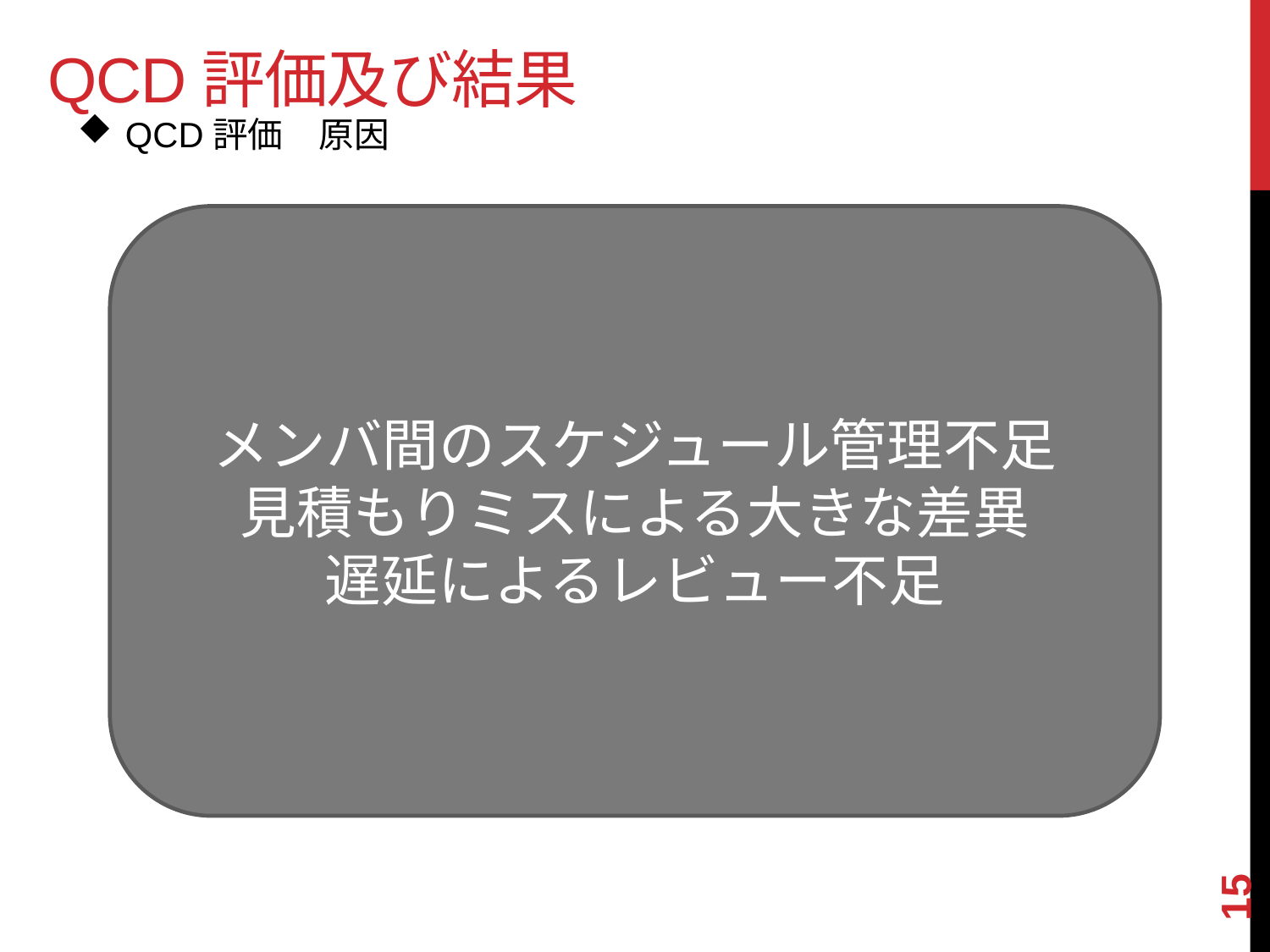

QCD評価及び結果
QCD評価　原因

メンバ間のスケジュール管理不足
見積もりミスによる大きな差異
遅延によるレビュー不足
15